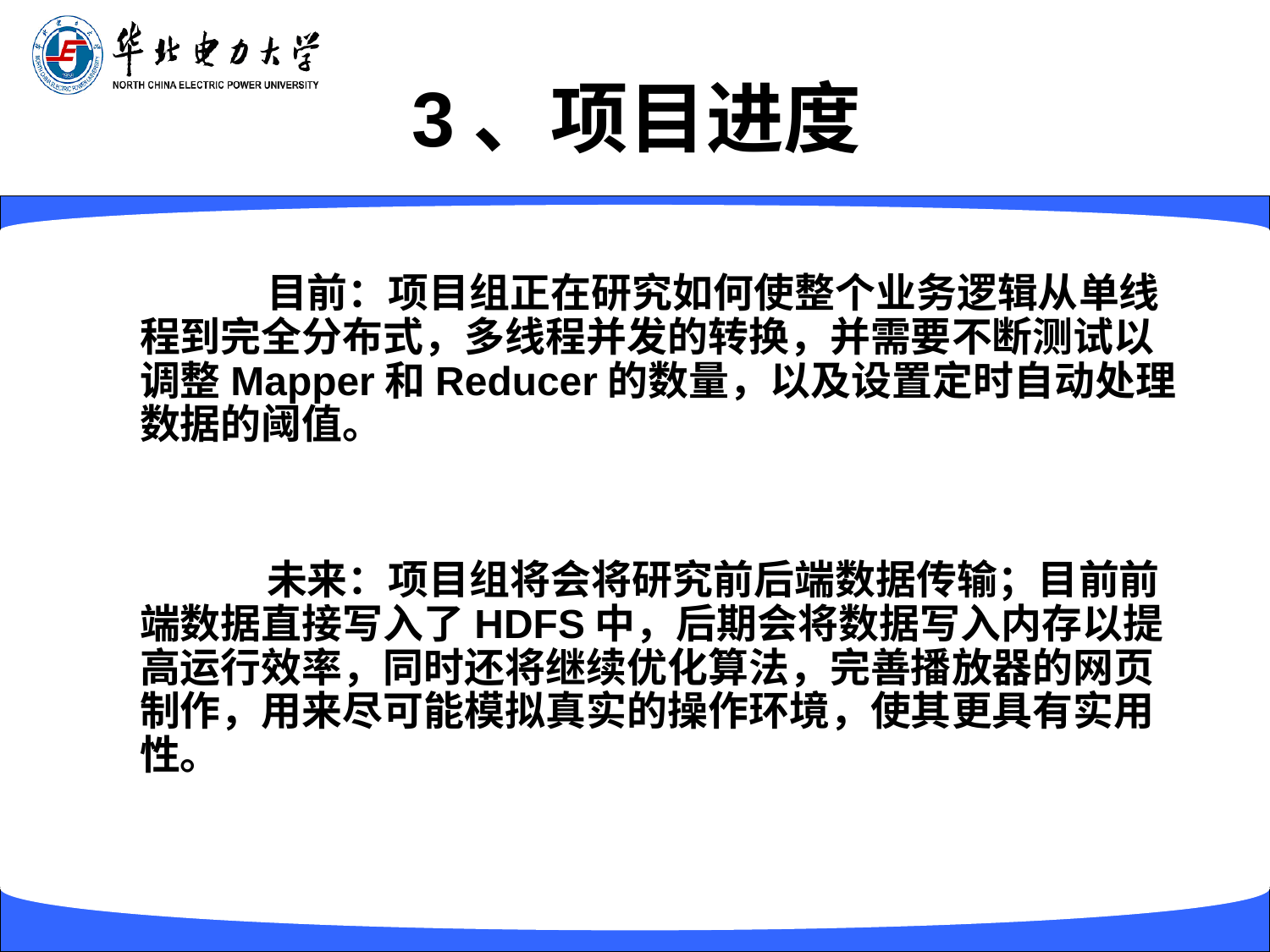

# 3、项目进度

	目前：项目组正在研究如何使整个业务逻辑从单线程到完全分布式，多线程并发的转换，并需要不断测试以调整Mapper和Reducer的数量，以及设置定时自动处理数据的阈值。

	未来：项目组将会将研究前后端数据传输；目前前端数据直接写入了HDFS中，后期会将数据写入内存以提高运行效率，同时还将继续优化算法，完善播放器的网页制作，用来尽可能模拟真实的操作环境，使其更具有实用性。
12